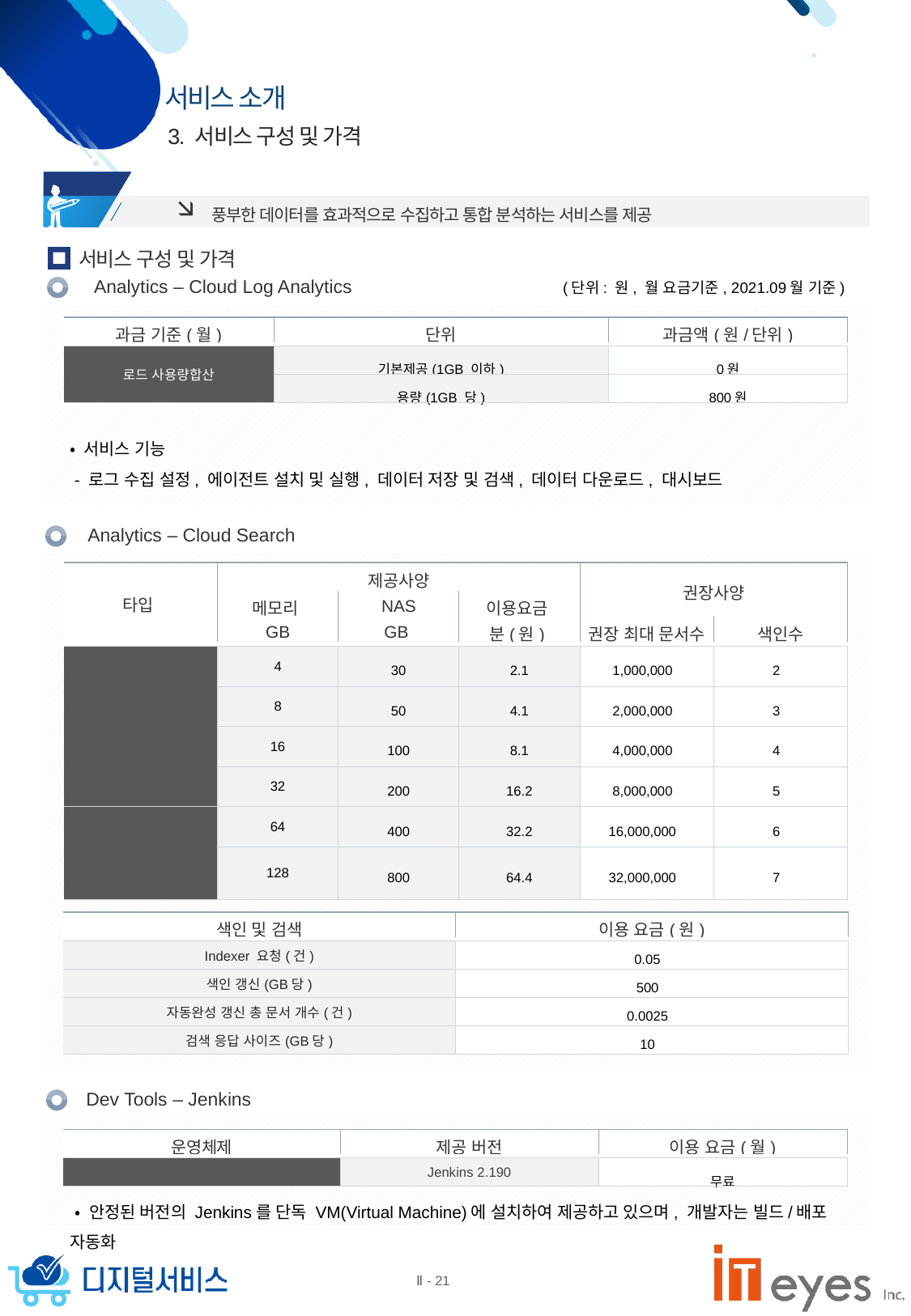

3. 서비스 구성 및 가격
 풍부한 데이터를 효과적으로 수집하고 통합 분석하는 서비스를 제공
서비스 구성 및 가격

Analytics – Cloud Log Analytics

(단위: 원, 월 요금기준, 2021.09월 기준)

| 과금 기준(월) | 단위 | 과금액(원/단위) |
| --- | --- | --- |
|  |  |  |
| 로드 사용량합산 | 기본제공(1GB 이하) | 0원 |
|  | 용량(1GB 당) | 800원 |
 • 서비스 기능
  - 로그 수집 설정, 에이전트 설치 및 실행, 데이터 저장 및 검색, 데이터 다운로드, 대시보드
Analytics – Cloud Search

| 타입 | 제공사양 |  |  | 권장사양 |  |
| --- | --- | --- | --- | --- | --- |
|  | 메모리 | NAS | 이용요금 |  |  |
|  | GB | GB | 분(원) | 권장 최대 문서수 | 색인수 |
|  |  |  |  |  |  |
| Standard | 4 | 30 | 2.1 | 1,000,000 | 2 |
|  | 8 | 50 | 4.1 | 2,000,000 | 3 |
|  | 16 | 100 | 8.1 | 4,000,000 | 4 |
|  | 32 | 200 | 16.2 | 8,000,000 | 5 |
| High Memory | 64 | 400 | 32.2 | 16,000,000 | 6 |
|  | 128 | 800 | 64.4 | 32,000,000 | 7 |
| 색인 및 검색 | 이용 요금(원) |
| --- | --- |
|  |  |
| Indexer 요청(건) | 0.05 |
| 색인 갱신(GB당) | 500 |
| 자동완성 갱신 총 문서 개수(건) | 0.0025 |
| 검색 응답 사이즈(GB당) | 10 |
Dev Tools – Jenkins

| 운영체제 | 제공 버전 | 이용 요금(월) |
| --- | --- | --- |
|  |  |  |
| CentOS 7.3 | Jenkins 2.190 | 무료 |
 • 안정된 버전의 Jenkins를 단독 VM(Virtual Machine)에 설치하여 제공하고 있으며, 개발자는 빌드/배포 자동화